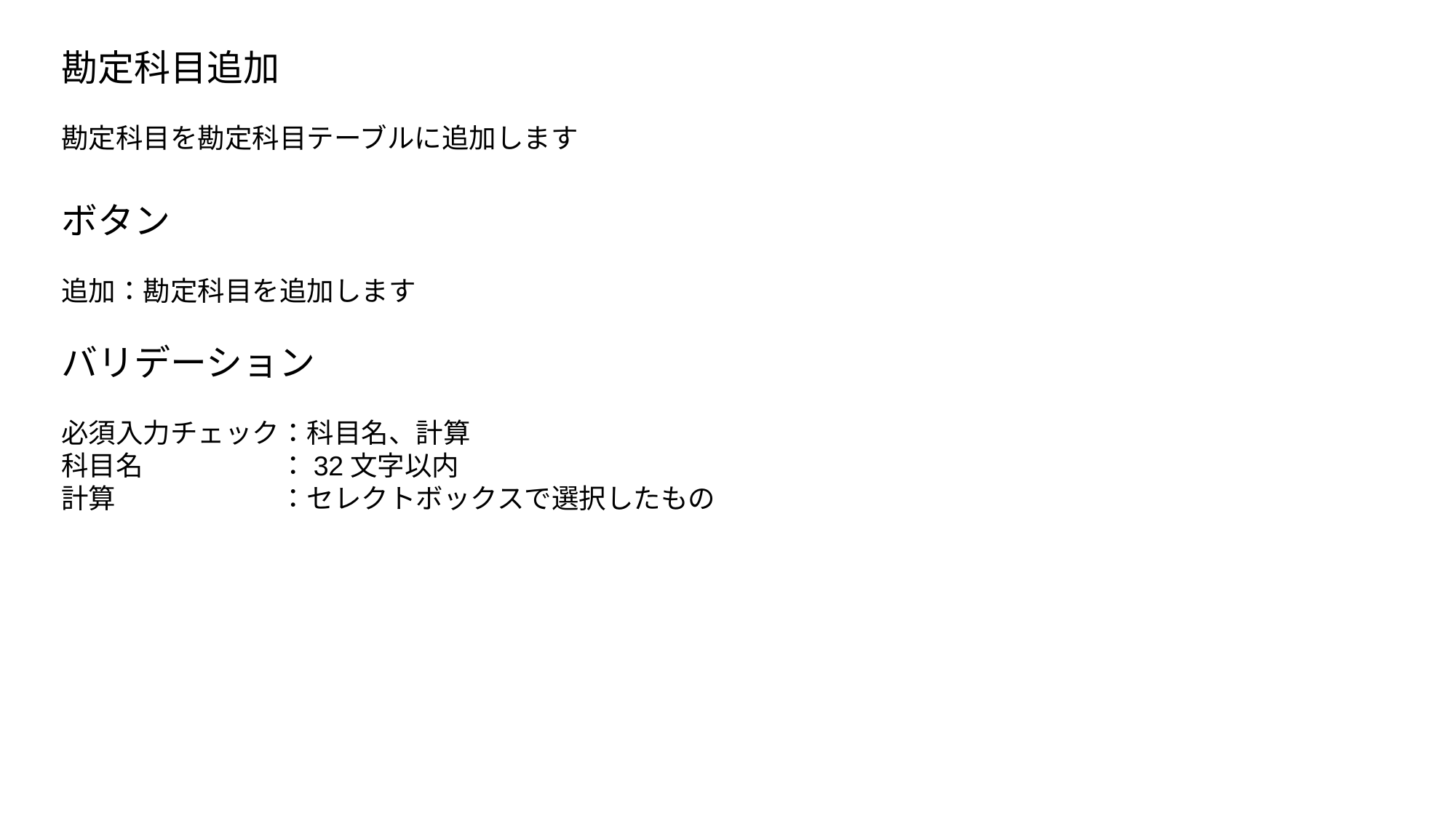

勘定科目追加

勘定科目を勘定科目テーブルに追加します

ボタン

追加：勘定科目を追加します

バリデーション

必須入力チェック：科目名、計算
科目名　　　　　：32文字以内
計算　　　　　　：セレクトボックスで選択したもの